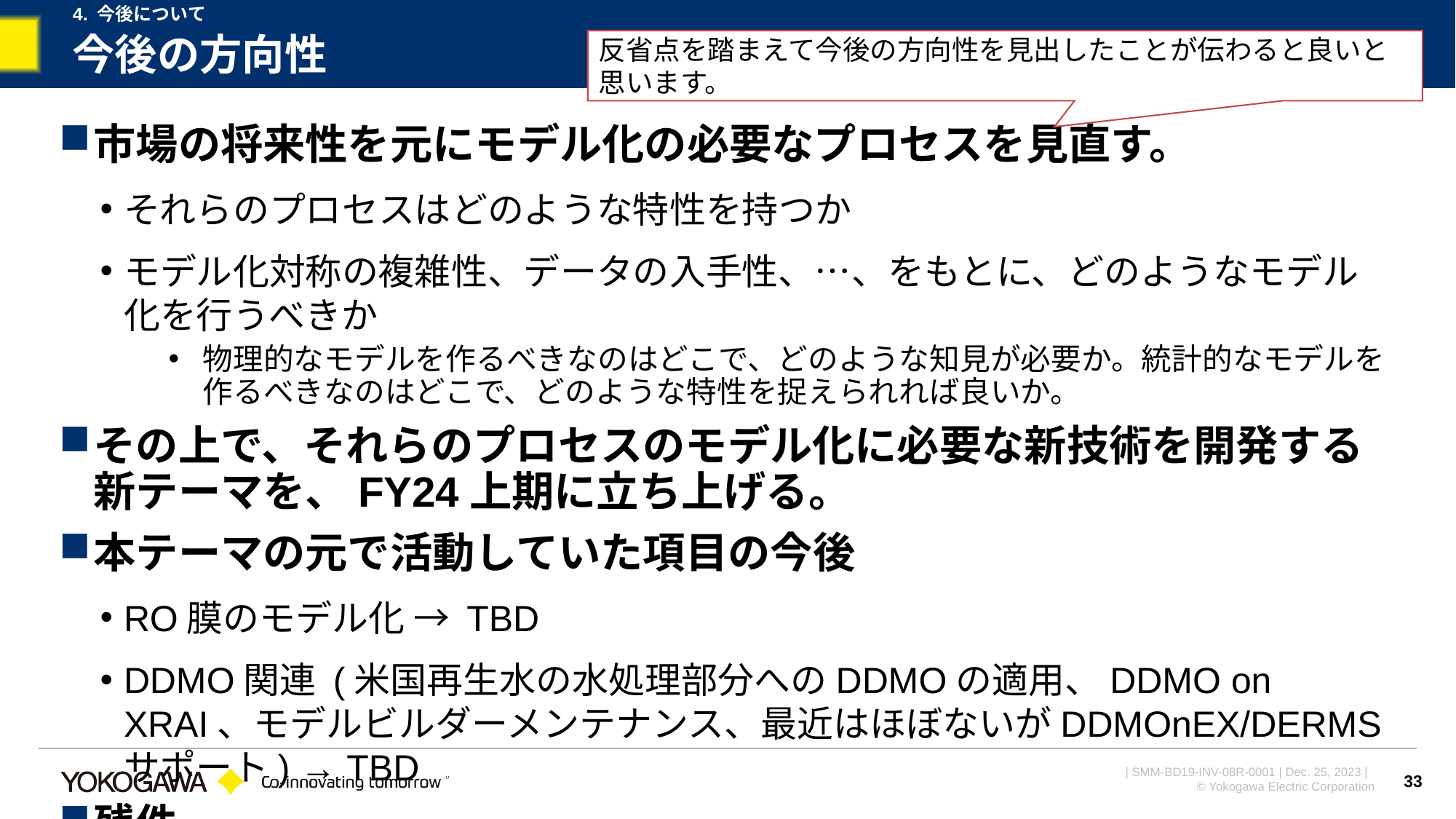

4. 今後について
# 今後の方向性
反省点を踏まえて今後の方向性を見出したことが伝わると良いと思います。
市場の将来性を元にモデル化の必要なプロセスを見直す。
それらのプロセスはどのような特性を持つか
モデル化対称の複雑性、データの入手性、…、をもとに、どのようなモデル化を行うべきか
物理的なモデルを作るべきなのはどこで、どのような知見が必要か。統計的なモデルを作るべきなのはどこで、どのような特性を捉えられれば良いか。
その上で、それらのプロセスのモデル化に必要な新技術を開発する新テーマを、FY24上期に立ち上げる。
本テーマの元で活動していた項目の今後
RO膜のモデル化 → TBD
DDMO関連 (米国再生水の水処理部分へのDDMOの適用、DDMO on XRAI、モデルビルダーメンテナンス、最近はほぼないがDDMOnEX/DERMSサポート) → TBD
残件
研究報告書の作成・提出

33